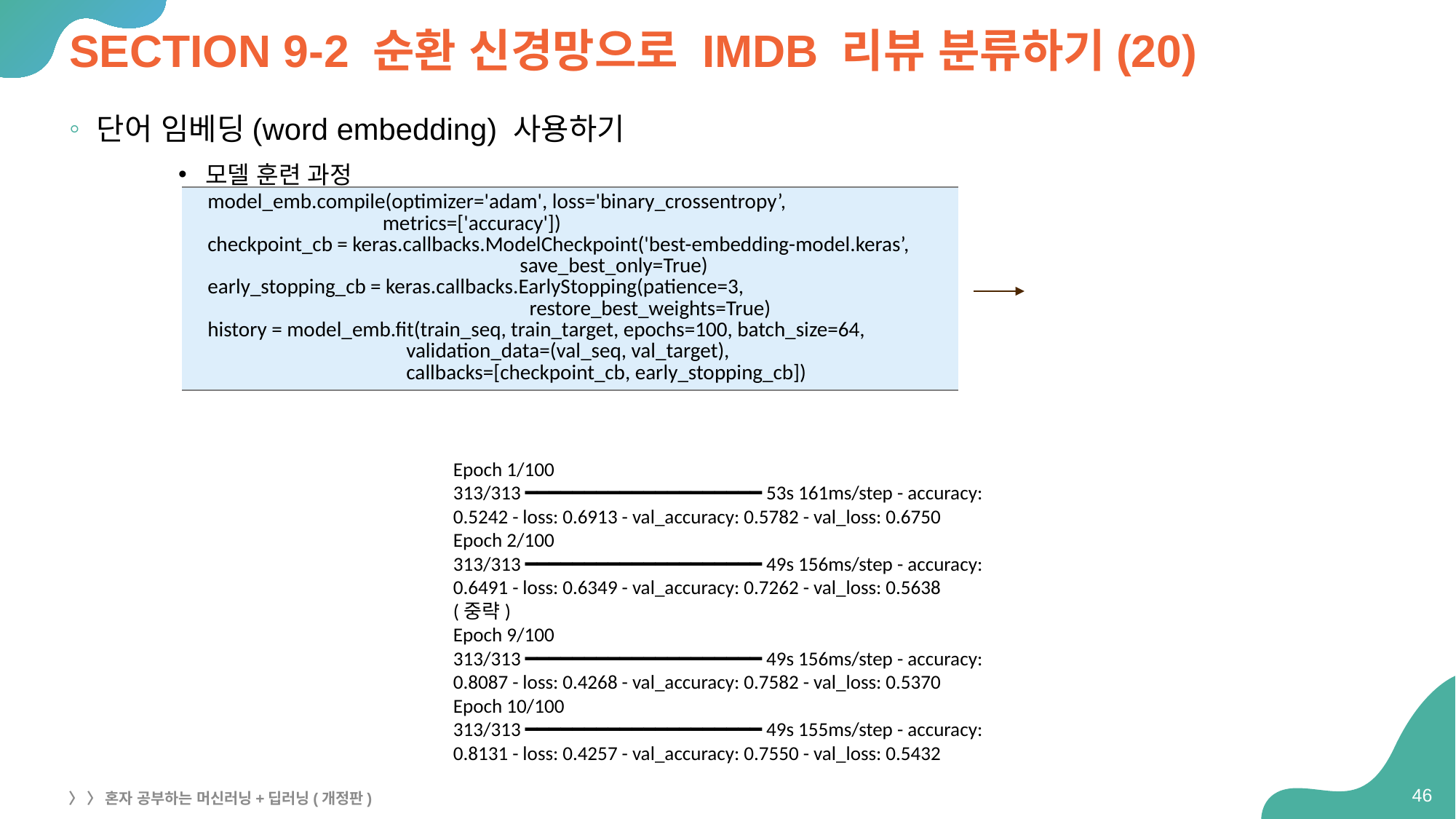

# SECTION 9-2 순환 신경망으로 IMDB 리뷰 분류하기(20)
단어 임베딩(word embedding) 사용하기
모델 훈련 과정
| model\_emb.compile(optimizer='adam', loss='binary\_crossentropy’, metrics=['accuracy']) checkpoint\_cb = keras.callbacks.ModelCheckpoint('best-embedding-model.keras’, save\_best\_only=True) early\_stopping\_cb = keras.callbacks.EarlyStopping(patience=3, restore\_best\_weights=True) history = model\_emb.fit(train\_seq, train\_target, epochs=100, batch\_size=64, validation\_data=(val\_seq, val\_target), callbacks=[checkpoint\_cb, early\_stopping\_cb]) |
| --- |
Epoch 1/100
313/313 ━━━━━━━━━━━━━━━━━━━━ 53s 161ms/step - accuracy:
0.5242 - loss: 0.6913 - val_accuracy: 0.5782 - val_loss: 0.6750
Epoch 2/100
313/313 ━━━━━━━━━━━━━━━━━━━━ 49s 156ms/step - accuracy:
0.6491 - loss: 0.6349 - val_accuracy: 0.7262 - val_loss: 0.5638
(중략)
Epoch 9/100
313/313 ━━━━━━━━━━━━━━━━━━━━ 49s 156ms/step - accuracy:
0.8087 - loss: 0.4268 - val_accuracy: 0.7582 - val_loss: 0.5370
Epoch 10/100
313/313 ━━━━━━━━━━━━━━━━━━━━ 49s 155ms/step - accuracy:
0.8131 - loss: 0.4257 - val_accuracy: 0.7550 - val_loss: 0.5432
46
〉 〉 혼자 공부하는 머신러닝+딥러닝(개정판)